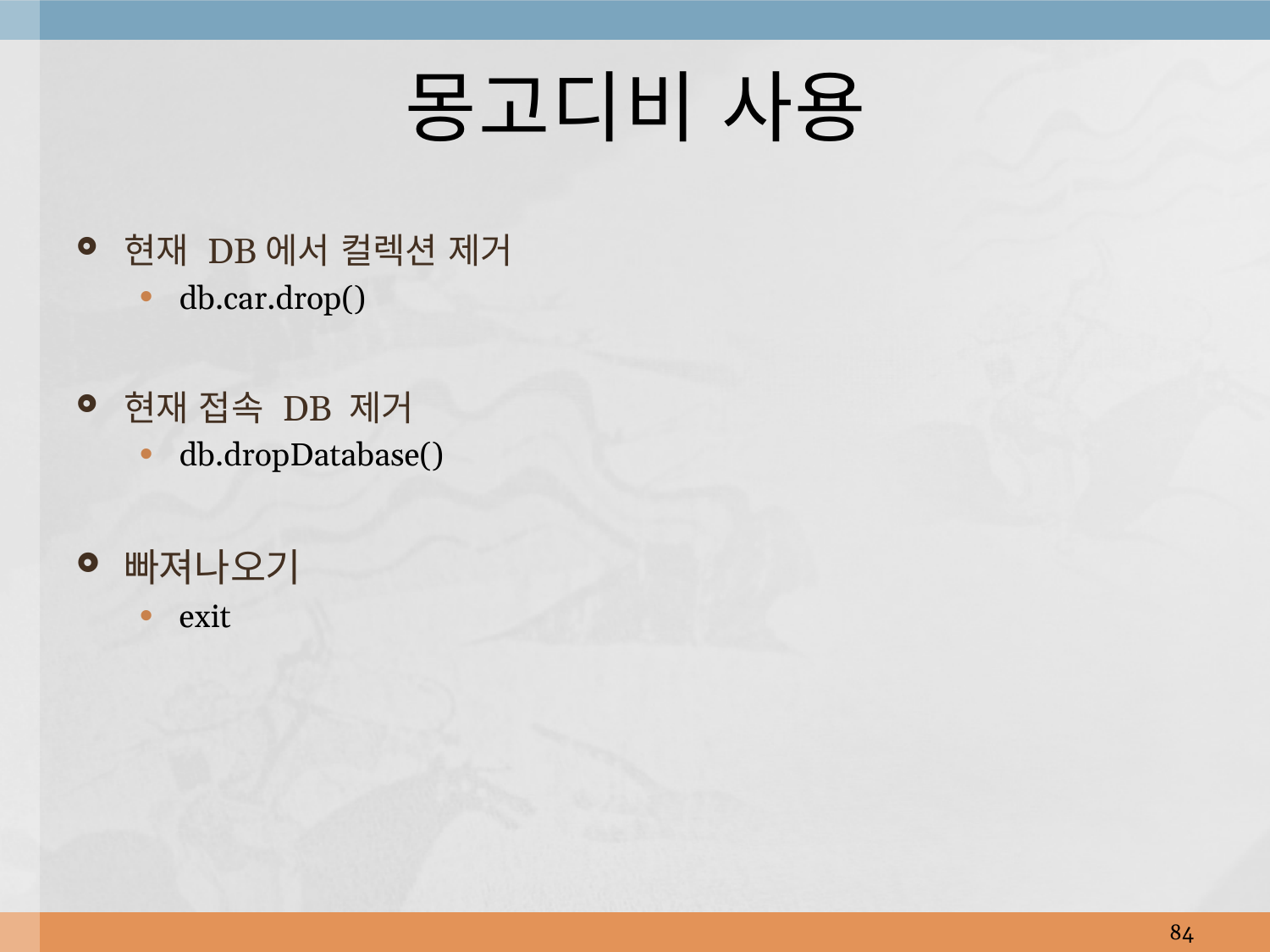

# 몽고디비 사용
현재 DB에서 컬렉션 제거
db.car.drop()

현재 접속 DB 제거
db.dropDatabase()

빠져나오기
exit
84